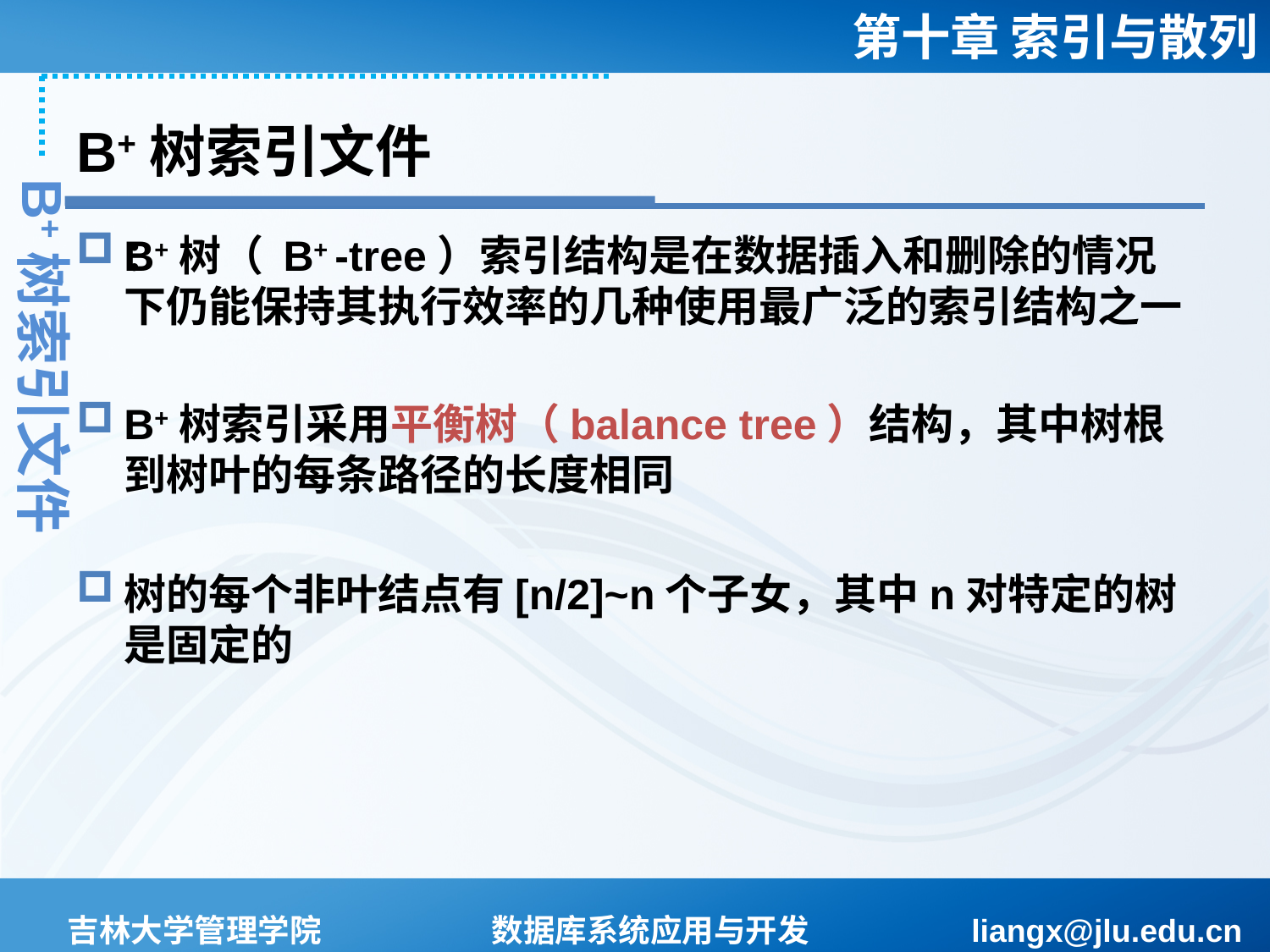

# B+树索引文件
B+树索引文件
：

B+树（ B+ -tree）索引结构是在数据插入和删除的情况下仍能保持其执行效率的几种使用最广泛的索引结构之一

B+树索引采用平衡树（balance tree）结构，其中树根到树叶的每条路径的长度相同

树的每个非叶结点有[n/2]~n个子女，其中n对特定的树是固定的